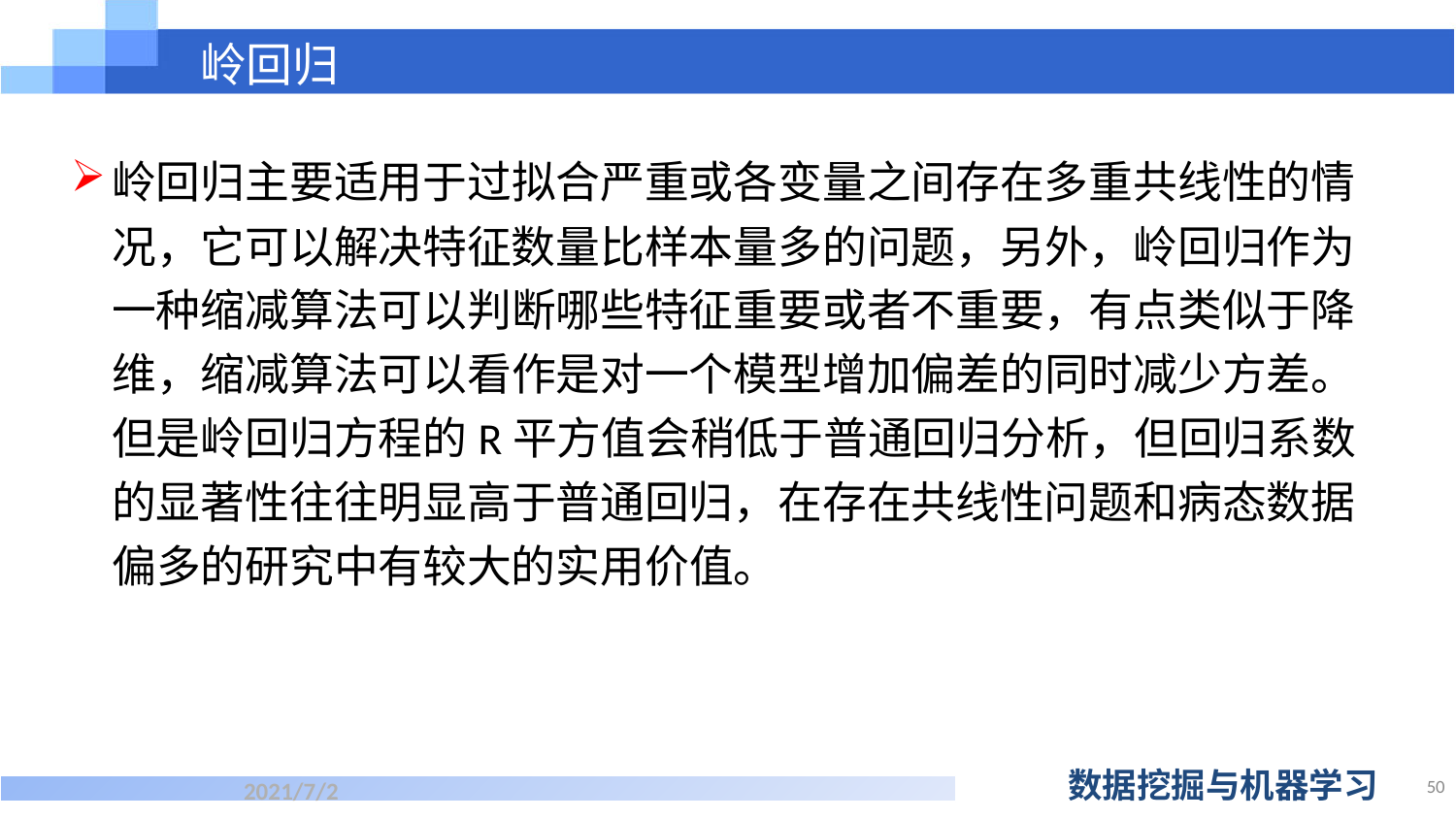

# 岭回归
岭回归主要适用于过拟合严重或各变量之间存在多重共线性的情况，它可以解决特征数量比样本量多的问题，另外，岭回归作为一种缩减算法可以判断哪些特征重要或者不重要，有点类似于降维，缩减算法可以看作是对一个模型增加偏差的同时减少方差。但是岭回归方程的R平方值会稍低于普通回归分析，但回归系数的显著性往往明显高于普通回归，在存在共线性问题和病态数据偏多的研究中有较大的实用价值。
50
2021/7/2